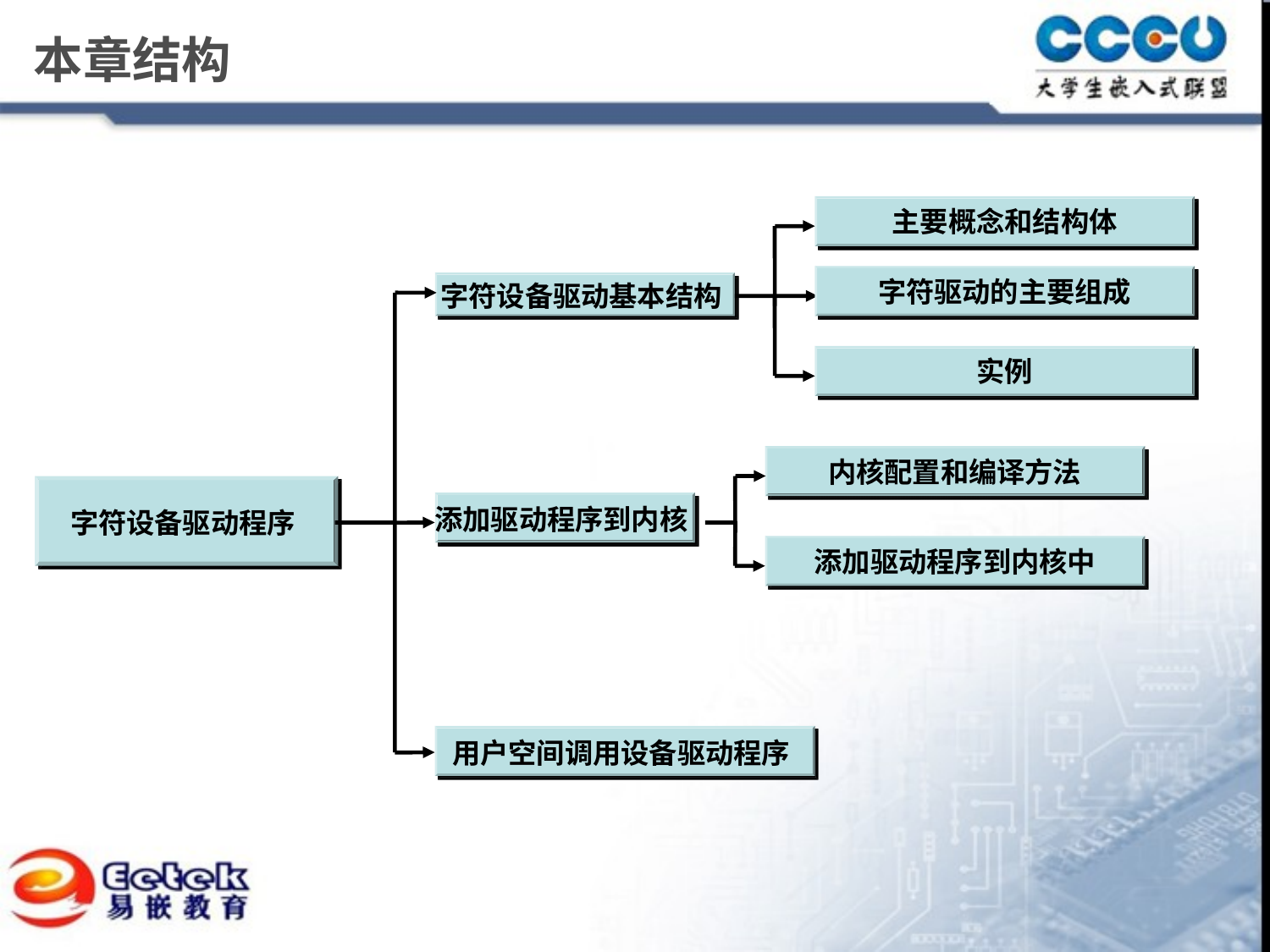

# 本章结构
主要概念和结构体

字符驱动的主要组成
字符设备驱动基本结构

实例
内核配置和编译方法
字符设备驱动程序

添加驱动程序到内核
添加驱动程序到内核中
用户空间调用设备驱动程序